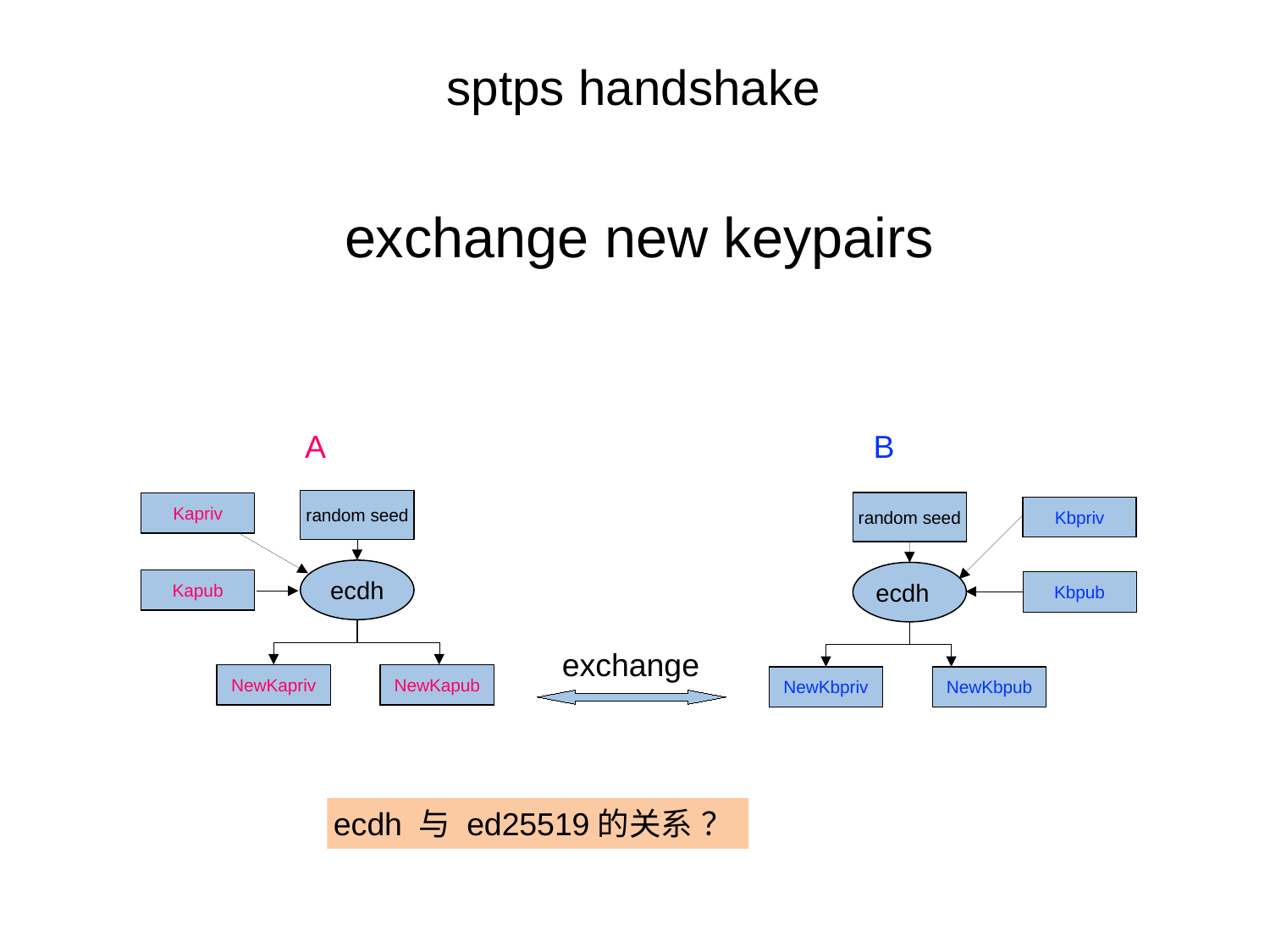

sptps handshake
exchange new keypairs
A
B

random seed

random seed

Kapriv

Kbpriv

ecdh

ecdh

Kapub

Kbpub

exchange

NewKapriv

NewKapub

NewKbpriv

NewKbpub

ecdh 与 ed25519的关系 ？